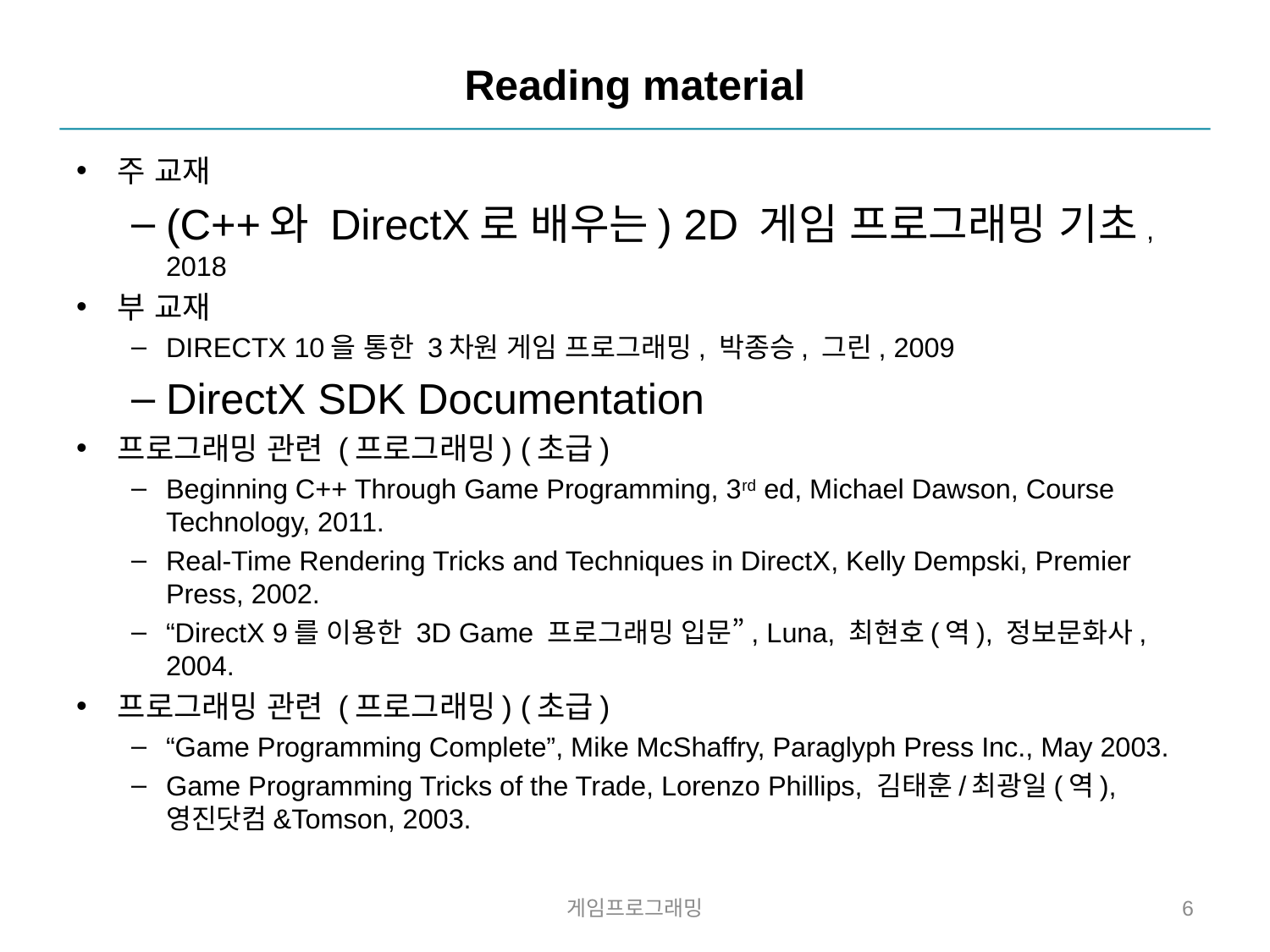

# Reading material
주 교재
(C++와 DirectX로 배우는) 2D 게임 프로그래밍 기초, 2018
부 교재
DIRECTX 10을 통한 3차원 게임 프로그래밍, 박종승, 그린, 2009
DirectX SDK Documentation
프로그래밍 관련 (프로그래밍) (초급)
Beginning C++ Through Game Programming, 3rd ed, Michael Dawson, Course Technology, 2011.
Real-Time Rendering Tricks and Techniques in DirectX, Kelly Dempski, Premier Press, 2002.
“DirectX 9를 이용한 3D Game 프로그래밍 입문”, Luna, 최현호(역), 정보문화사, 2004.
프로그래밍 관련 (프로그래밍) (초급)
“Game Programming Complete”, Mike McShaffry, Paraglyph Press Inc., May 2003.
Game Programming Tricks of the Trade, Lorenzo Phillips, 김태훈/최광일(역), 영진닷컴&Tomson, 2003.

게임프로그래밍
6